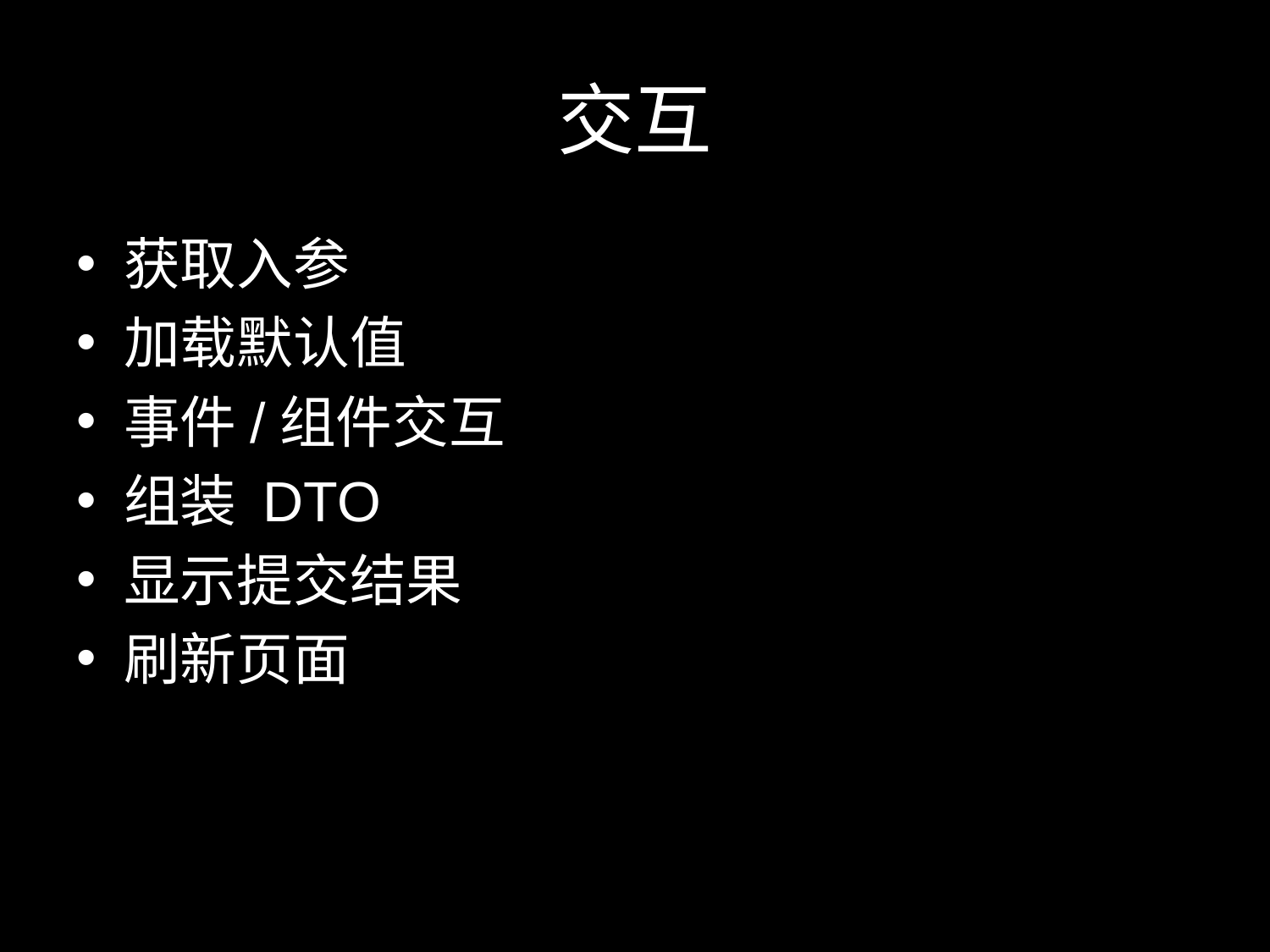

# 交互
获取入参
加载默认值
事件/组件交互
组装 DTO
显示提交结果
刷新页面